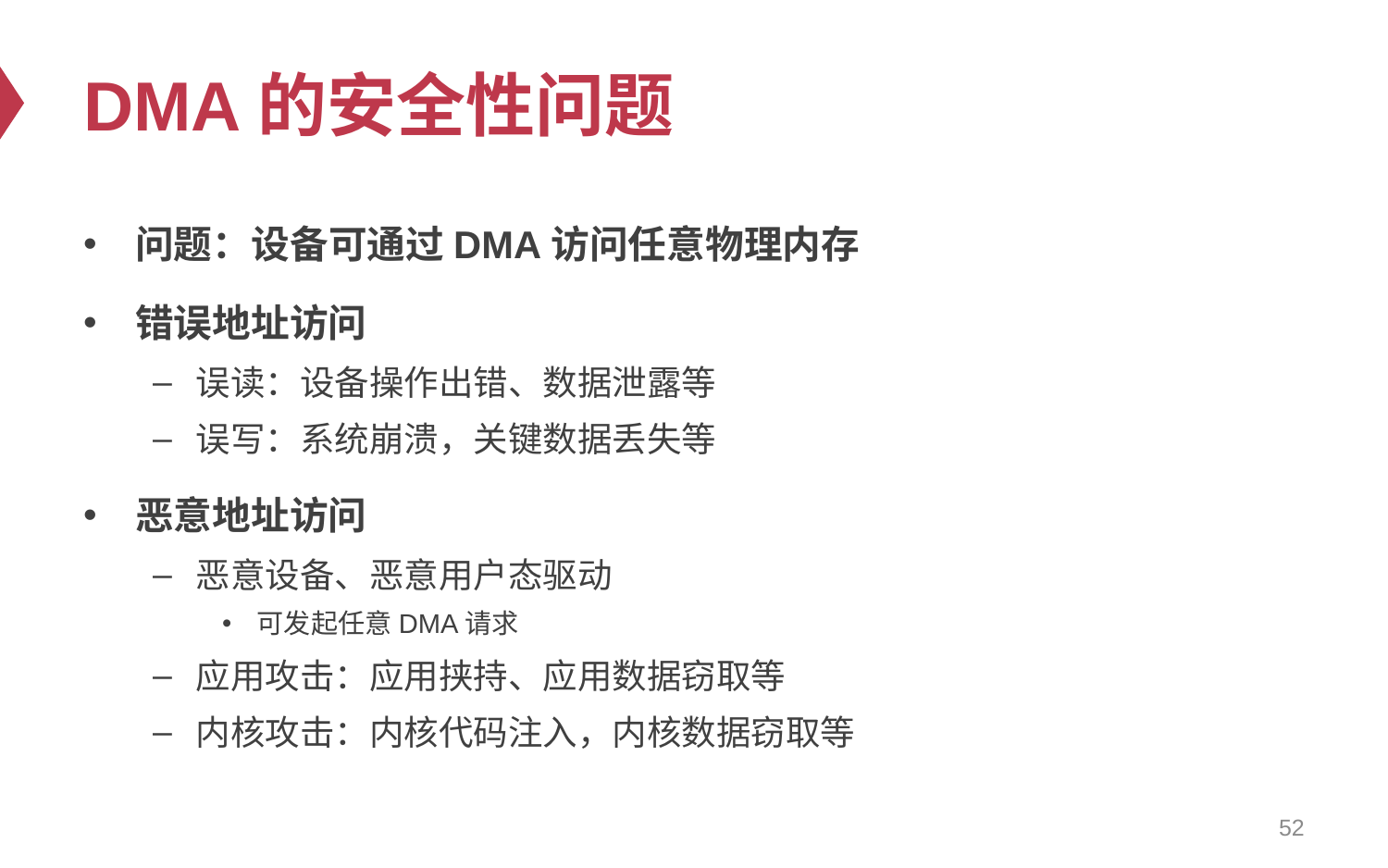

# DMA的安全性问题
问题：设备可通过DMA访问任意物理内存
错误地址访问
误读：设备操作出错、数据泄露等
误写：系统崩溃，关键数据丢失等
恶意地址访问
恶意设备、恶意用户态驱动
可发起任意DMA请求
应用攻击：应用挟持、应用数据窃取等
内核攻击：内核代码注入，内核数据窃取等
52